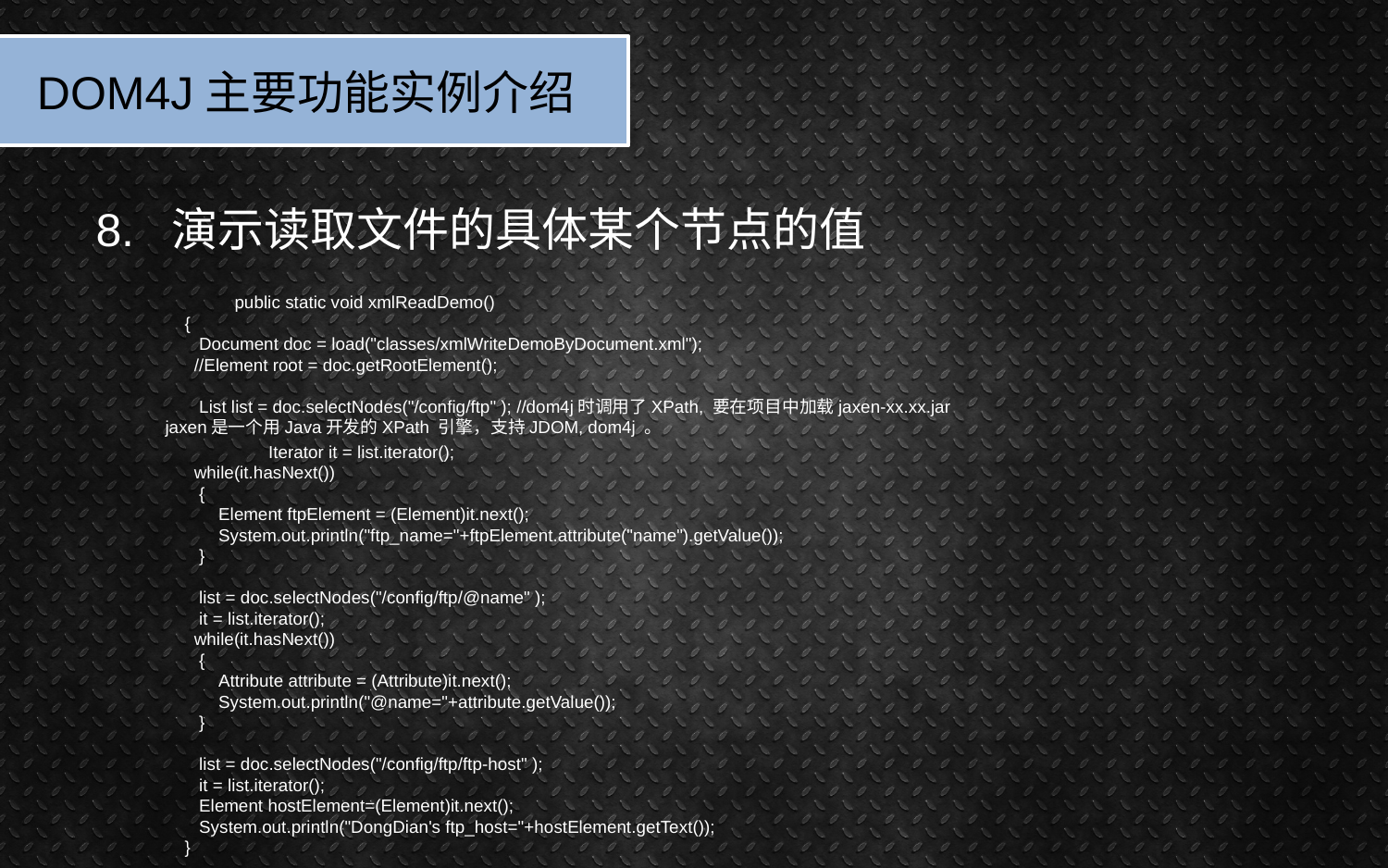

DOM4J主要功能实例介绍
8.  演示读取文件的具体某个节点的值

public static void xmlReadDemo()
    {
       Document doc = load("classes/xmlWriteDemoByDocument.xml");
      //Element root = doc.getRootElement();
     
       List list = doc.selectNodes("/config/ftp" ); //dom4j时调用了XPath, 要在项目中加载jaxen-xx.xx.jar
jaxen是一个用Java开发的XPath 引擎，支持JDOM, dom4j 。
       Iterator it = list.iterator();
      while(it.hasNext())
       {   
           Element ftpElement = (Element)it.next();
           System.out.println("ftp_name="+ftpElement.attribute("name").getValue());
       }
     
       list = doc.selectNodes("/config/ftp/@name" );
       it = list.iterator();
      while(it.hasNext())
       {   
           Attribute attribute = (Attribute)it.next();
           System.out.println("@name="+attribute.getValue());
       }
     
       list = doc.selectNodes("/config/ftp/ftp-host" );
       it = list.iterator();
       Element hostElement=(Element)it.next();
       System.out.println("DongDian's ftp_host="+hostElement.getText());
    }